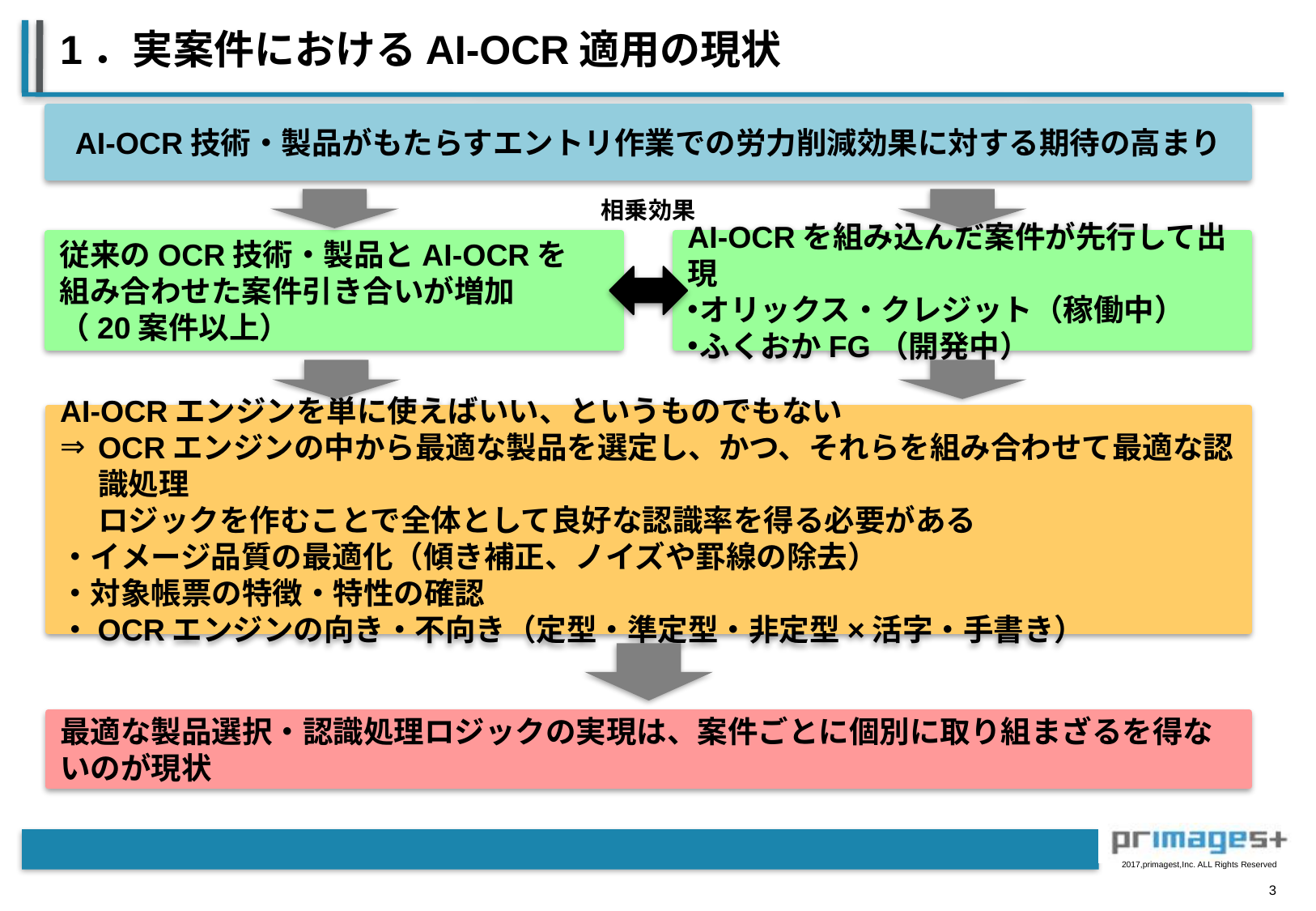

# 1．実案件におけるAI-OCR適用の現状
AI-OCR技術・製品がもたらすエントリ作業での労力削減効果に対する期待の高まり

相乗効果
従来のOCR技術・製品とAI-OCRを
組み合わせた案件引き合いが増加
（20案件以上）
AI-OCRを組み込んだ案件が先行して出現
オリックス・クレジット（稼働中）
ふくおかFG（開発中）

AI-OCRエンジンを単に使えばいい、というものでもない
OCRエンジンの中から最適な製品を選定し、かつ、それらを組み合わせて最適な認識処理
ロジックを作むことで全体として良好な認識率を得る必要がある
・イメージ品質の最適化（傾き補正、ノイズや罫線の除去）
・対象帳票の特徴・特性の確認
・OCRエンジンの向き・不向き（定型・準定型・非定型×活字・手書き）

最適な製品選択・認識処理ロジックの実現は、案件ごとに個別に取り組まざるを得ないのが現状
3